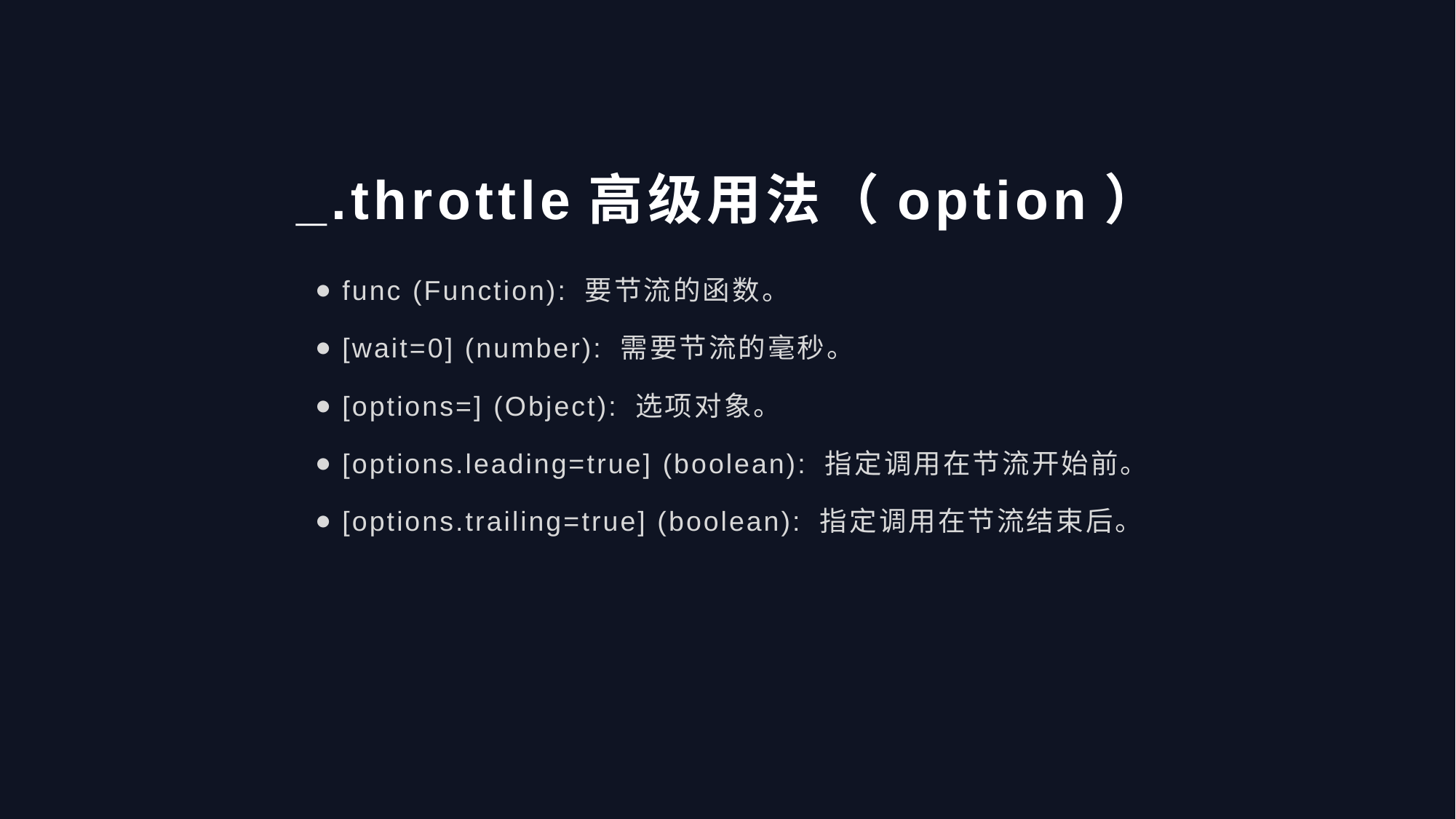

# _.throttle高级用法（option）
func (Function): 要节流的函数。
[wait=0] (number): 需要节流的毫秒。
[options=] (Object): 选项对象。
[options.leading=true] (boolean): 指定调用在节流开始前。
[options.trailing=true] (boolean): 指定调用在节流结束后。